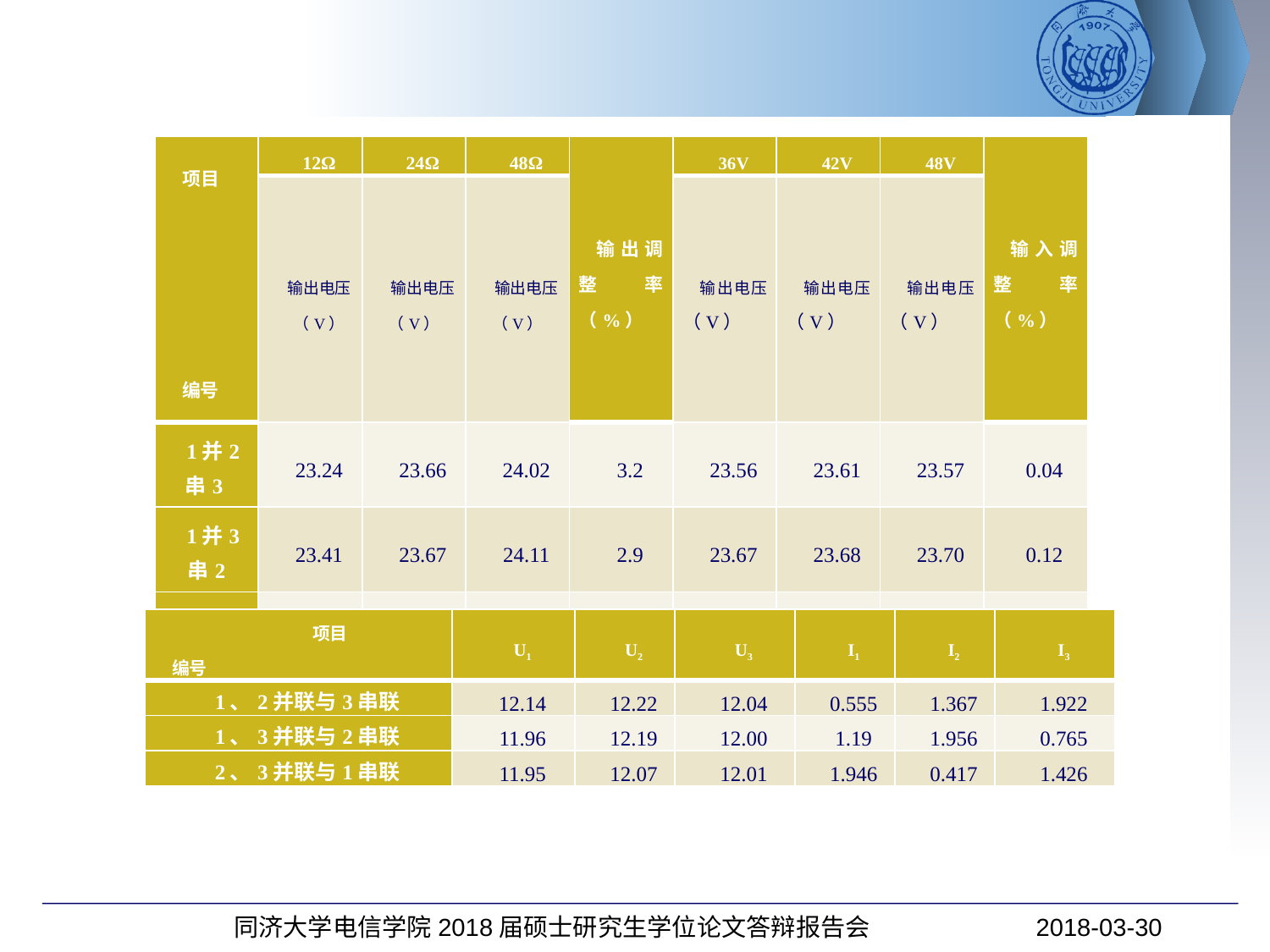

| 项目   编号 | 12Ω | 24Ω | 48Ω | 输出调整率（%） | 36V | 42V | 48V | 输入调整率（%） |
| --- | --- | --- | --- | --- | --- | --- | --- | --- |
|  | 输出电压 （V） | 输出电压（V） | 输出电压（V） |  | 输出电压（V） | 输出电压（V） | 输出电压（V） |  |
| 1并2串3 | 23.24 | 23.66 | 24.02 | 3.2 | 23.56 | 23.61 | 23.57 | 0.04 |
| 1并3串2 | 23.41 | 23.67 | 24.11 | 2.9 | 23.67 | 23.68 | 23.70 | 0.12 |
| 2并3串1 | 23.20 | 23.52 | 24.01 | 3.4 | 23.48 | 23.52 | 23.54 | 0.2 |
| 项目 编号 | U1 | U2 | U3 | I1 | I2 | I3 |
| --- | --- | --- | --- | --- | --- | --- |
| 1、2并联与3串联 | 12.14 | 12.22 | 12.04 | 0.555 | 1.367 | 1.922 |
| 1、3并联与2串联 | 11.96 | 12.19 | 12.00 | 1.19 | 1.956 | 0.765 |
| 2、3并联与1串联 | 11.95 | 12.07 | 12.01 | 1.946 | 0.417 | 1.426 |